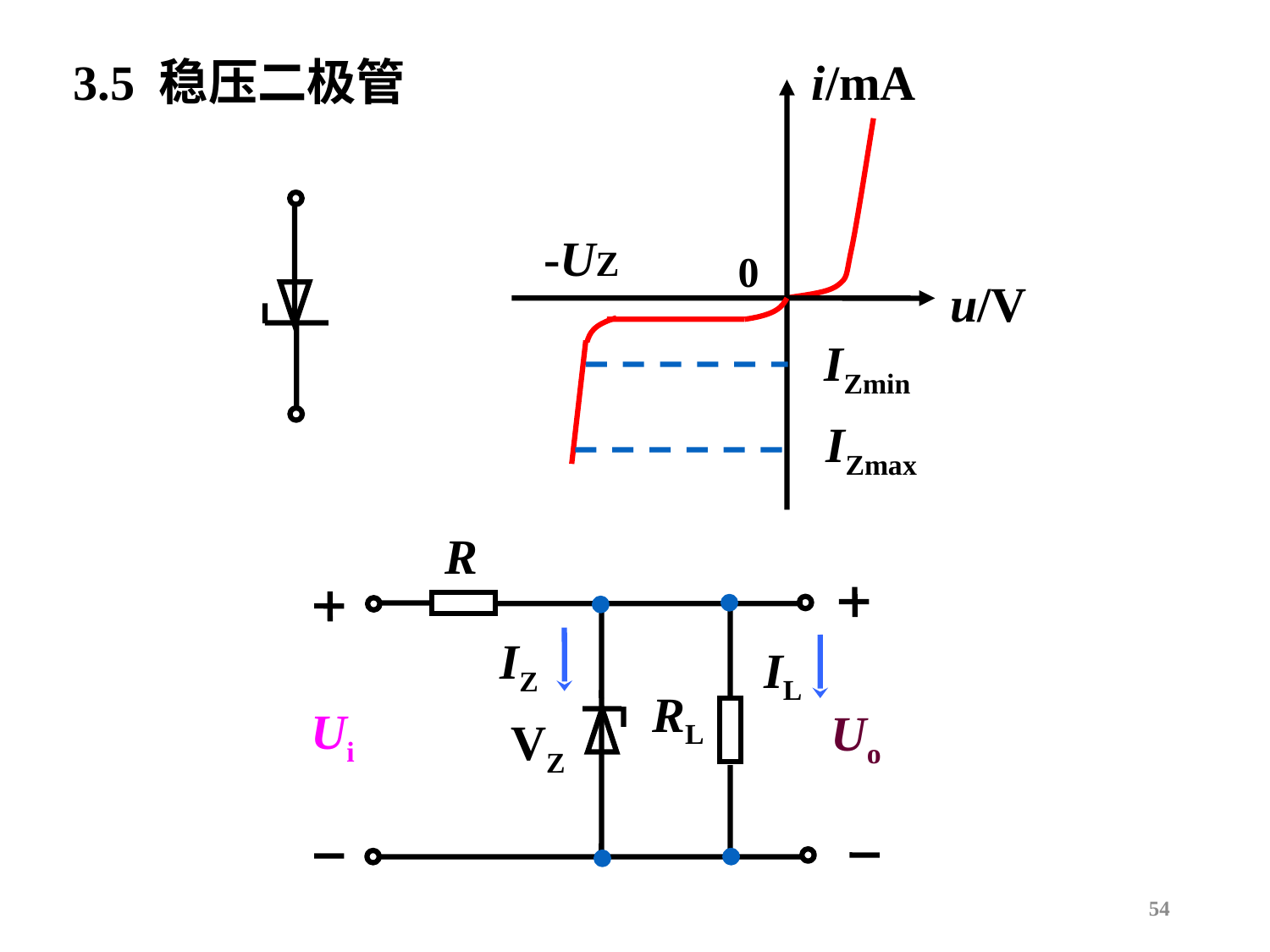

3.5 稳压二极管
i/mA

-UZ
0

u/V

 IZmin

 IZmax

R

IZ

 IL
 RL

Ui

Uo

VZ

54